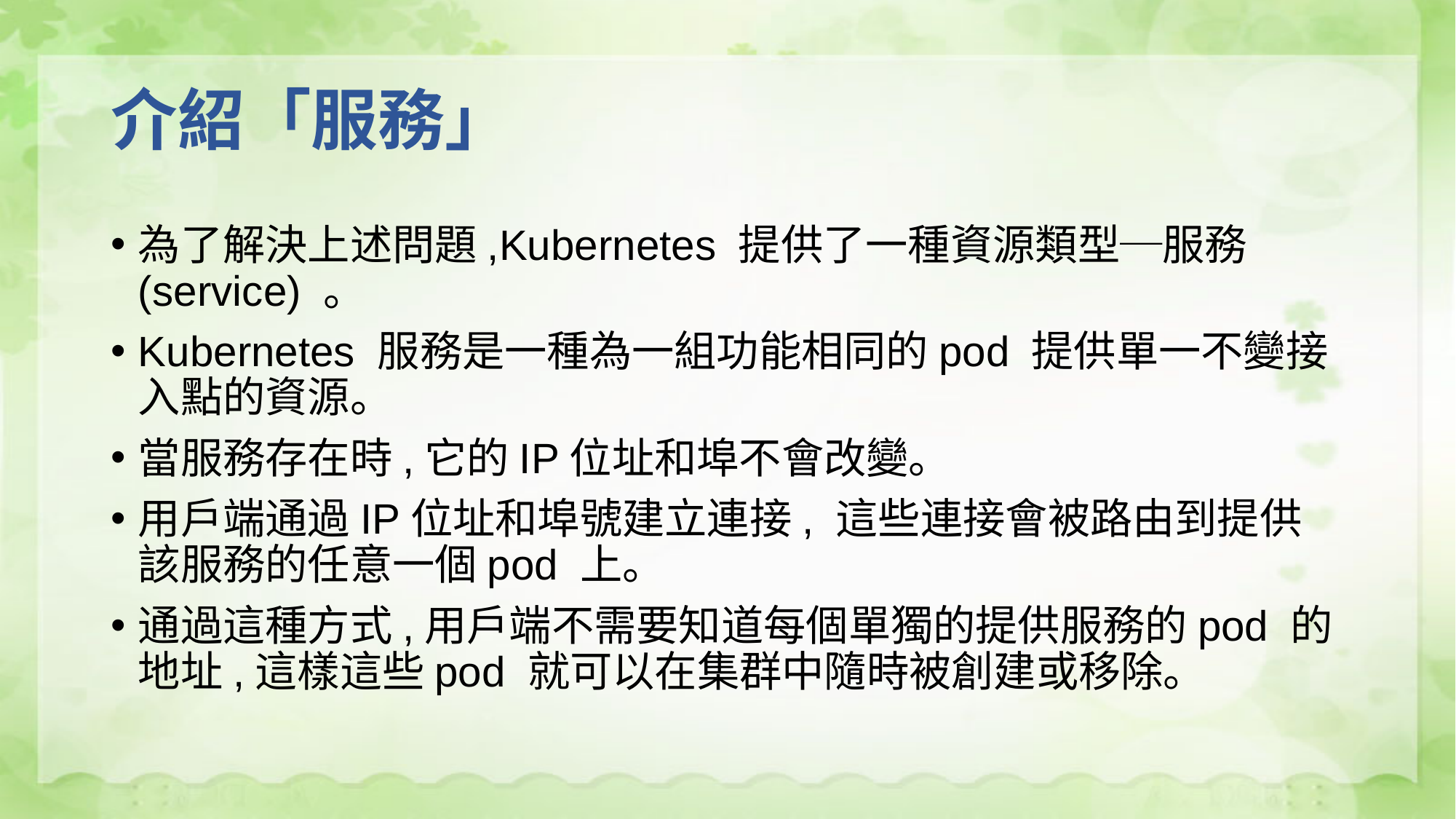

# 介紹「服務」
為了解決上述問題,Kubernetes 提供了一種資源類型─服務(service) 。
Kubernetes 服務是一種為一組功能相同的pod 提供單一不變接入點的資源。
當服務存在時,它的IP位址和埠不會改變。
用戶端通過IP位址和埠號建立連接, 這些連接會被路由到提供該服務的任意一個pod 上。
通過這種方式,用戶端不需要知道每個單獨的提供服務的pod 的地址,這樣這些pod 就可以在集群中隨時被創建或移除。